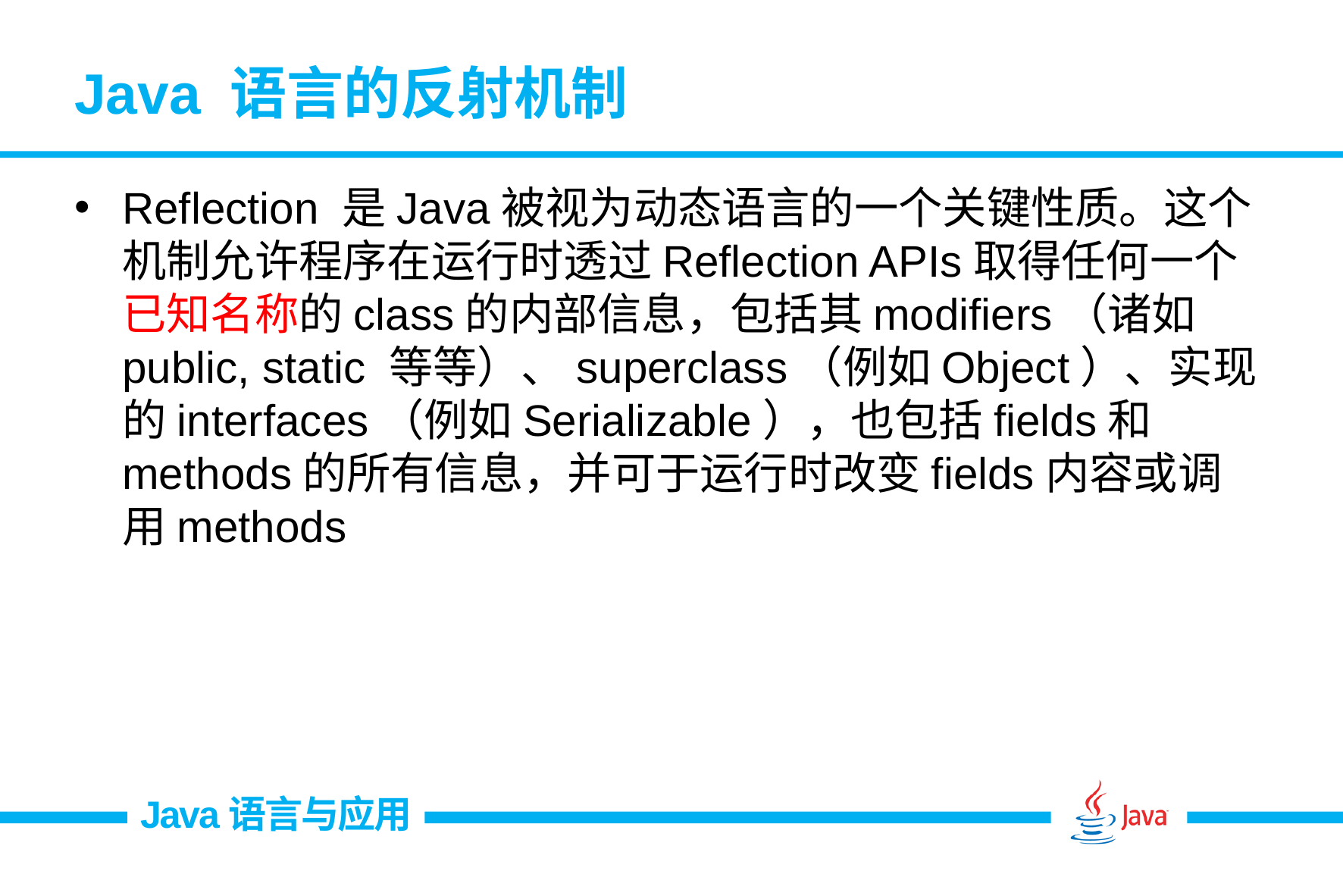

# Java 语言的反射机制
Reflection 是Java被视为动态语言的一个关键性质。这个机制允许程序在运行时透过Reflection APIs取得任何一个已知名称的class的内部信息，包括其modifiers（诸如public, static 等等）、superclass（例如Object）、实现的interfaces（例如Serializable），也包括fields和methods的所有信息，并可于运行时改变fields内容或调用methods